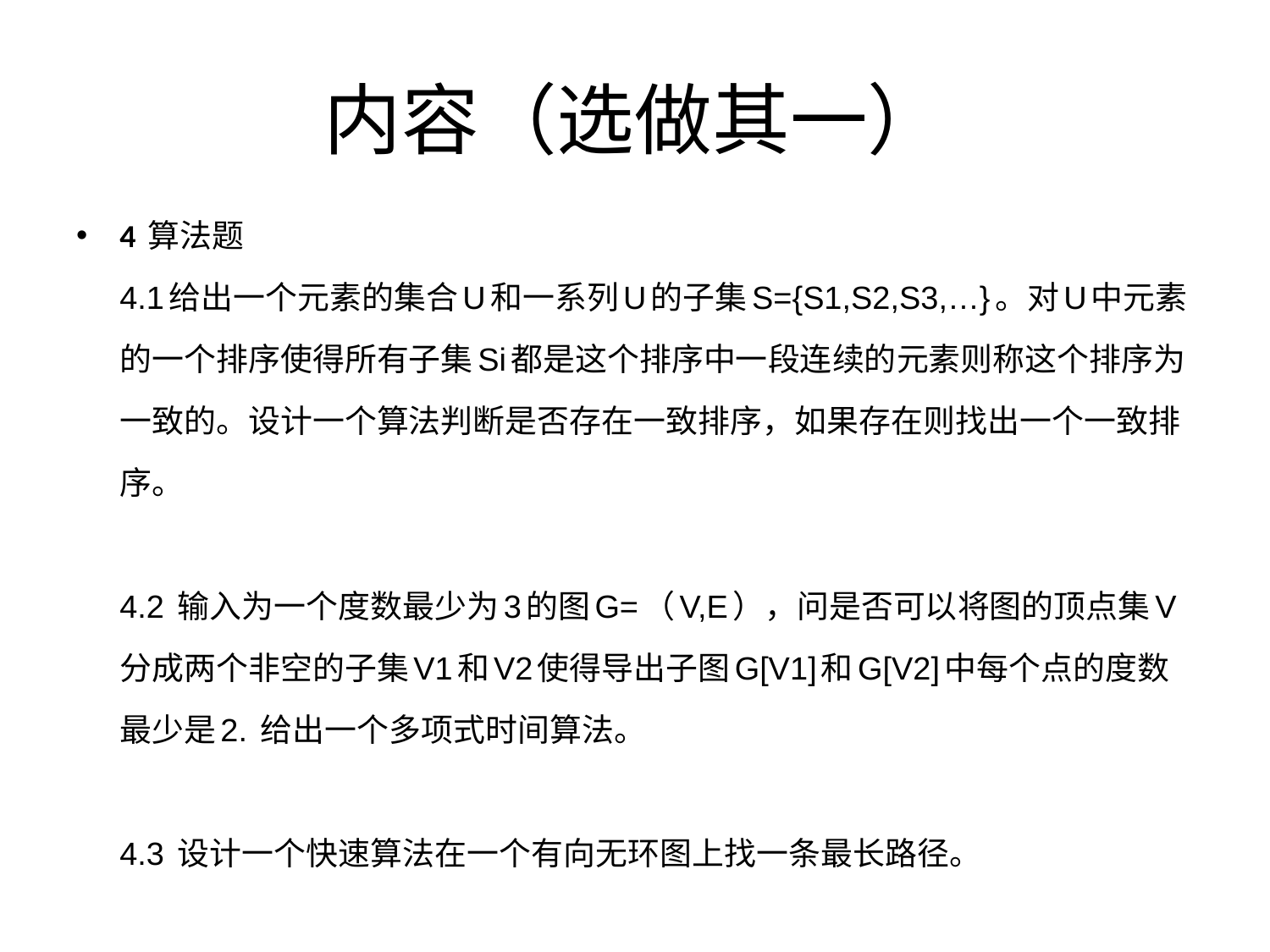

# 内容（选做其一）
4 算法题
4.1给出一个元素的集合U和一系列U的子集S={S1,S2,S3,…}。对U中元素的一个排序使得所有子集Si都是这个排序中一段连续的元素则称这个排序为一致的。设计一个算法判断是否存在一致排序，如果存在则找出一个一致排序。
4.2 输入为一个度数最少为3的图G=（V,E），问是否可以将图的顶点集V分成两个非空的子集V1和V2使得导出子图G[V1]和G[V2]中每个点的度数最少是2. 给出一个多项式时间算法。
4.3 设计一个快速算法在一个有向无环图上找一条最长路径。